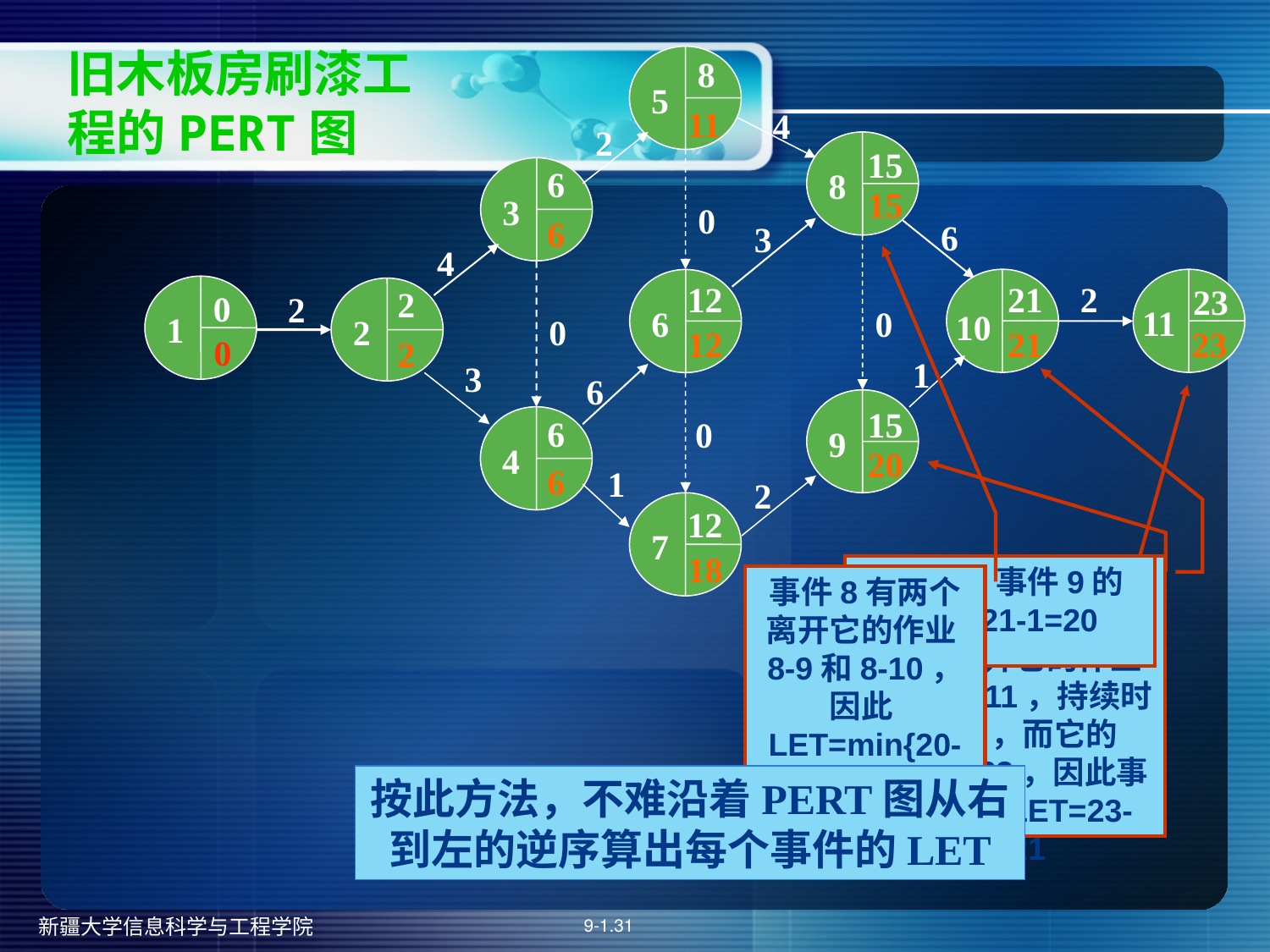

旧木板房刷漆工程的PERT图

8

5
11
4

2

15

6

8
15
3

0
6

6
3

4

12
21
2
23

2

0
2
11
6
0
10
1
2
0
12
21
23

0
2

1
3

6

15
6

0
9
4
20

6
1

2

12
7
18

类似地，事件9的LET=21-1=20
逆作业流方向，接着是计算事件10的LET,离开它的作业只有10-11，持续时间为2，而它的LET为23，因此事件10的LET=23-2=21
按惯例，事件11的LET与EET相同，都是23
事件8有两个离开它的作业8-9和8-10，因此LET=min{20-0,21-6}=15
按此方法，不难沿着PERT图从右到左的逆序算出每个事件的LET